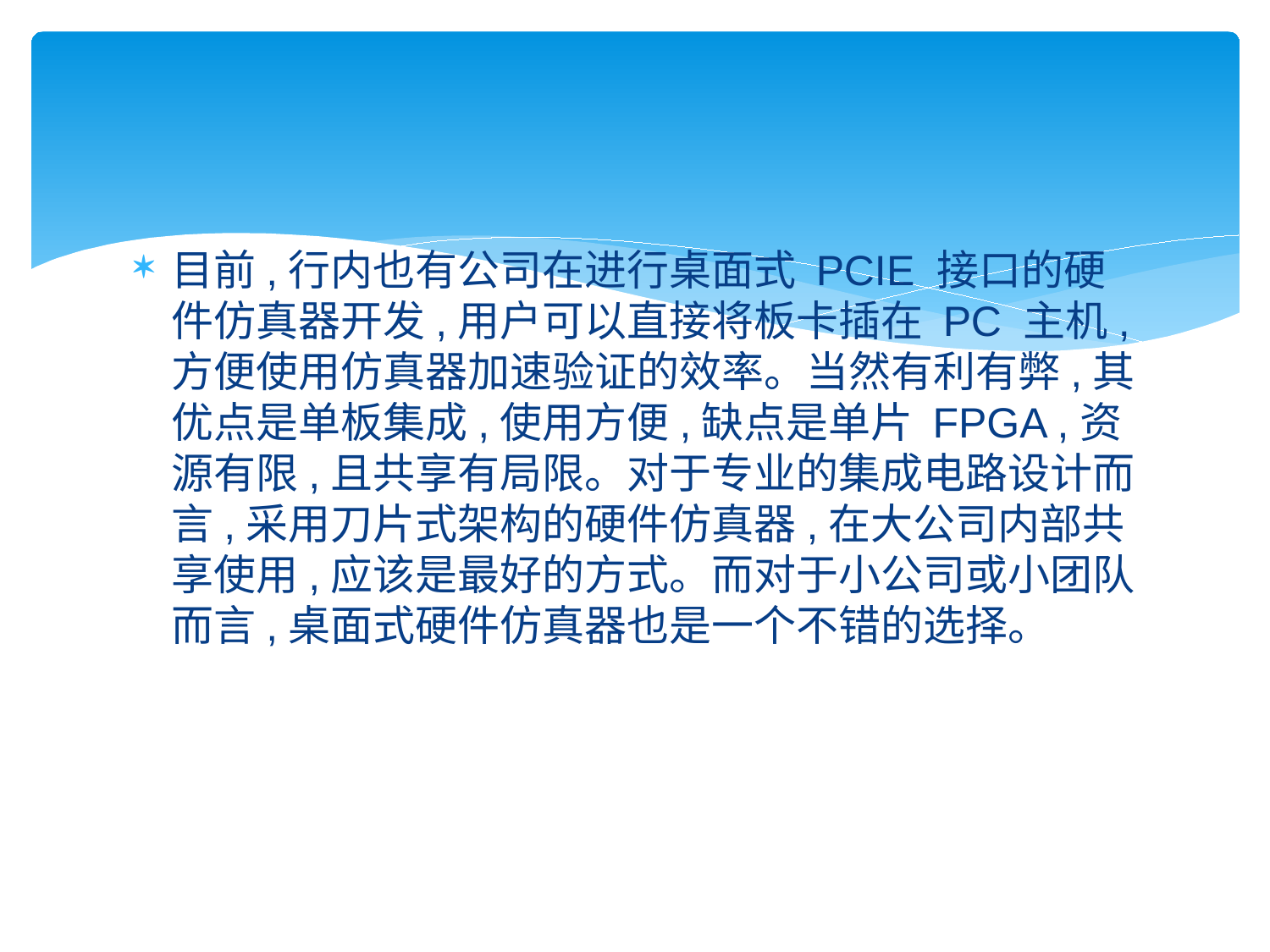

#
目前,行内也有公司在进行桌面式 PCIE 接口的硬件仿真器开发,用户可以直接将板卡插在 PC 主机,方便使用仿真器加速验证的效率。当然有利有弊,其优点是单板集成,使用方便,缺点是单片 FPGA ,资源有限,且共享有局限。对于专业的集成电路设计而言,采用刀片式架构的硬件仿真器,在大公司内部共享使用,应该是最好的方式。而对于小公司或小团队而言,桌面式硬件仿真器也是一个不错的选择。